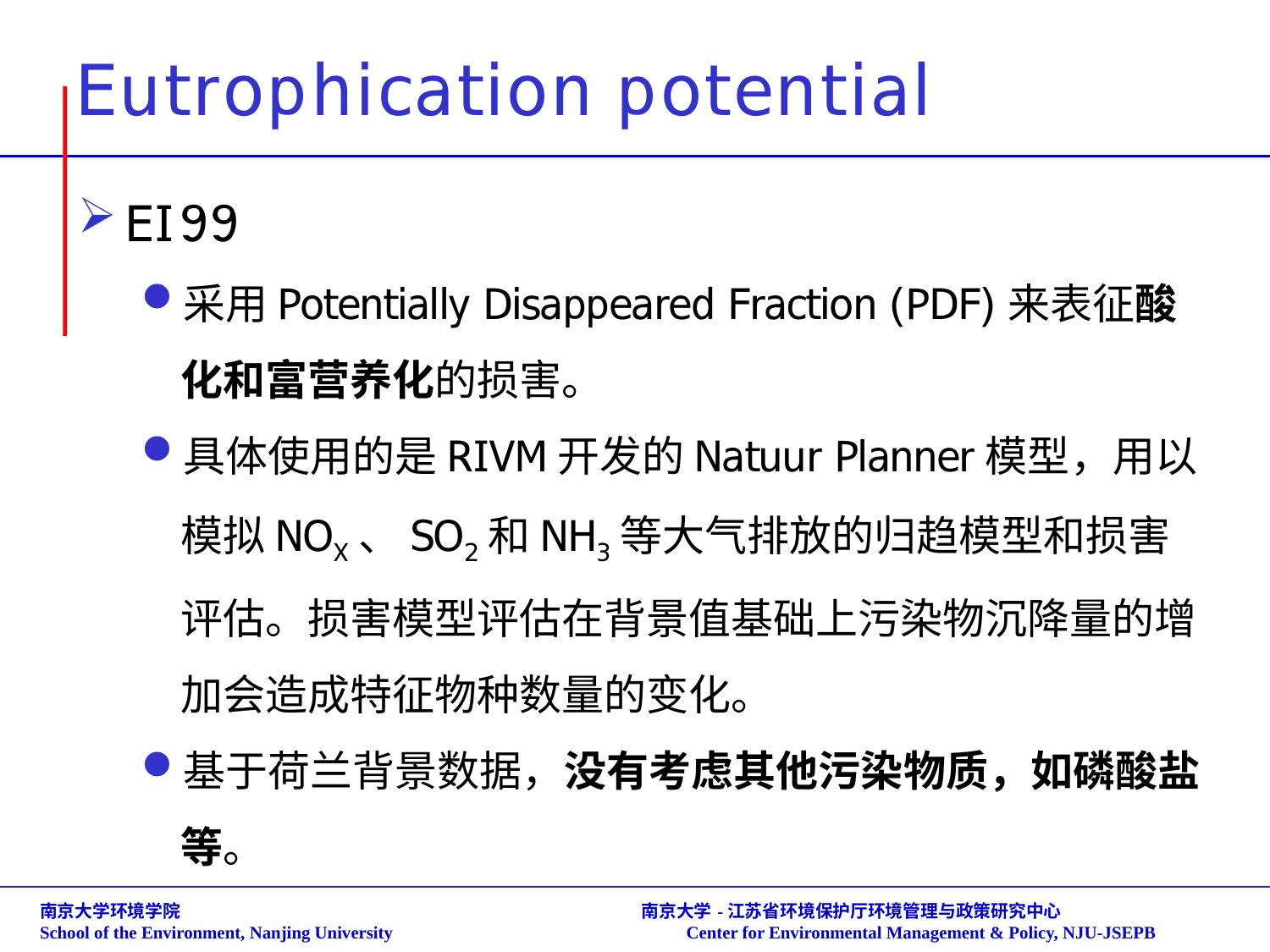

# Eutrophication potential
EI99
采用Potentially Disappeared Fraction (PDF)来表征酸化和富营养化的损害。
具体使用的是RIVM开发的Natuur Planner模型，用以模拟NOX、SO2和NH3等大气排放的归趋模型和损害评估。损害模型评估在背景值基础上污染物沉降量的增加会造成特征物种数量的变化。
基于荷兰背景数据，没有考虑其他污染物质，如磷酸盐等。